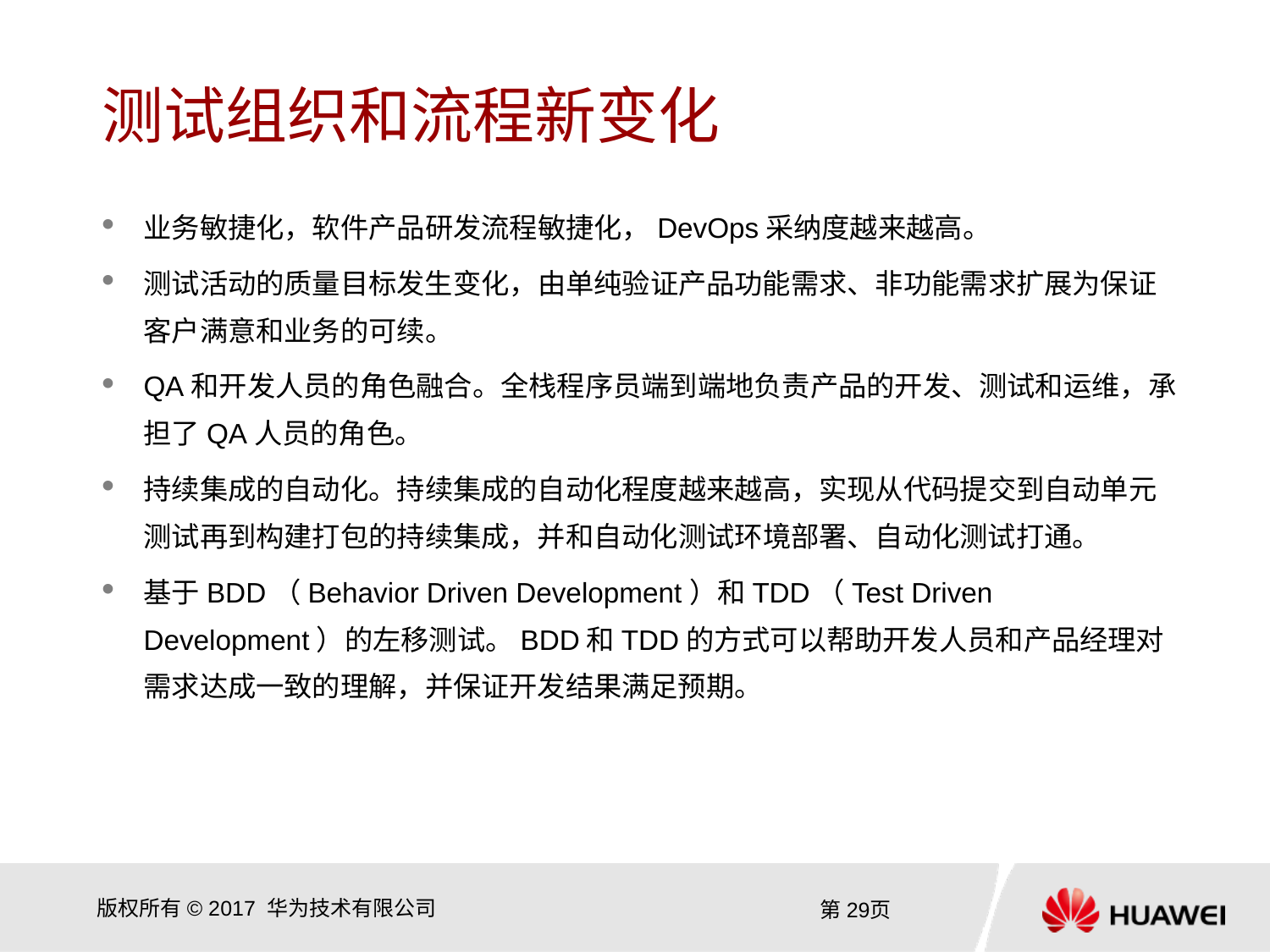

# 测试组织和流程新变化
业务敏捷化，软件产品研发流程敏捷化，DevOps采纳度越来越高。
测试活动的质量目标发生变化，由单纯验证产品功能需求、非功能需求扩展为保证客户满意和业务的可续。
QA和开发人员的角色融合。全栈程序员端到端地负责产品的开发、测试和运维，承担了QA人员的角色。
持续集成的自动化。持续集成的自动化程度越来越高，实现从代码提交到自动单元测试再到构建打包的持续集成，并和自动化测试环境部署、自动化测试打通。
基于BDD（Behavior Driven Development）和TDD（Test Driven Development）的左移测试。BDD和TDD的方式可以帮助开发人员和产品经理对需求达成一致的理解，并保证开发结果满足预期。